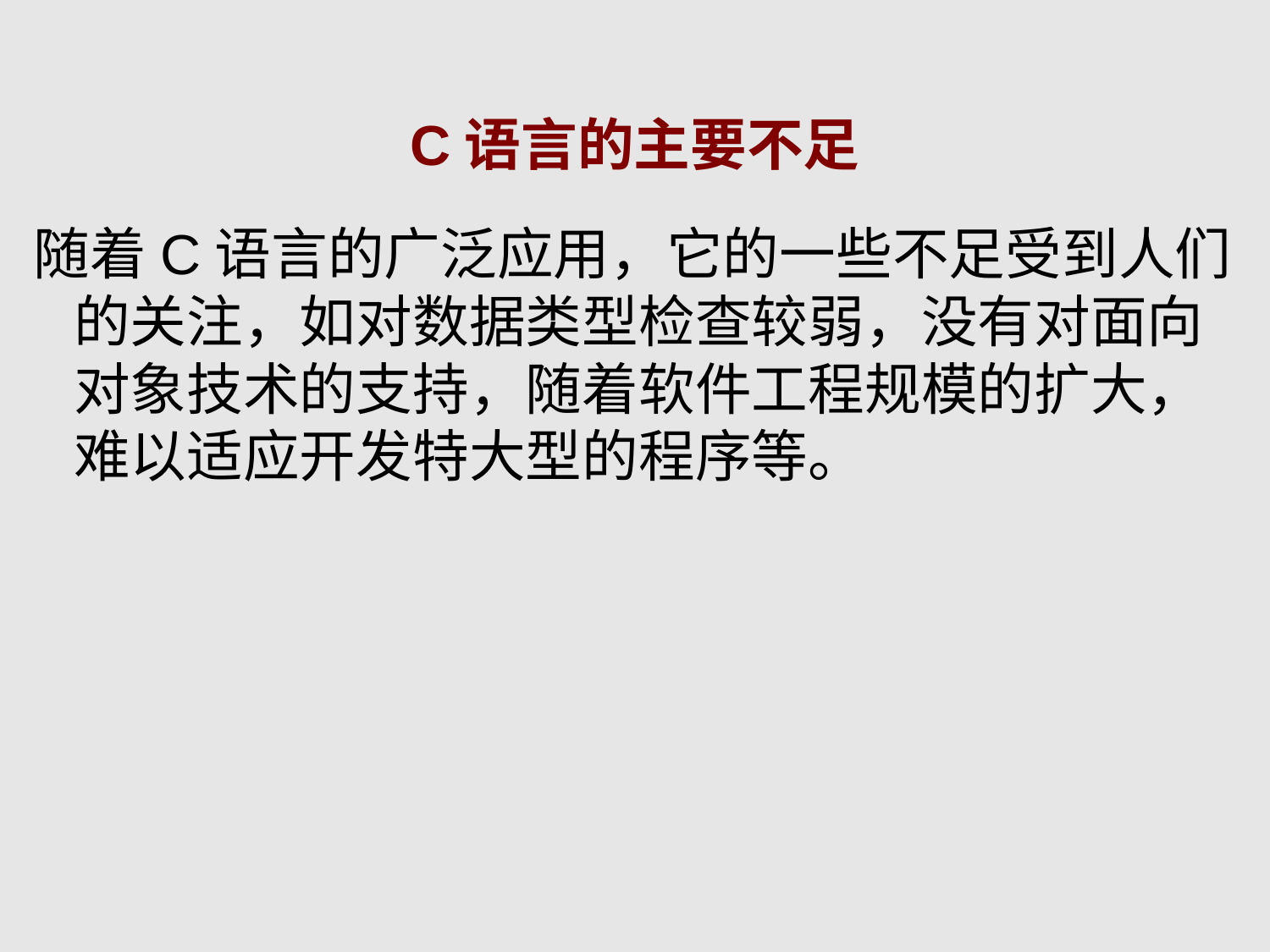

# C语言的主要不足
随着C语言的广泛应用，它的一些不足受到人们的关注，如对数据类型检查较弱，没有对面向对象技术的支持，随着软件工程规模的扩大，难以适应开发特大型的程序等。